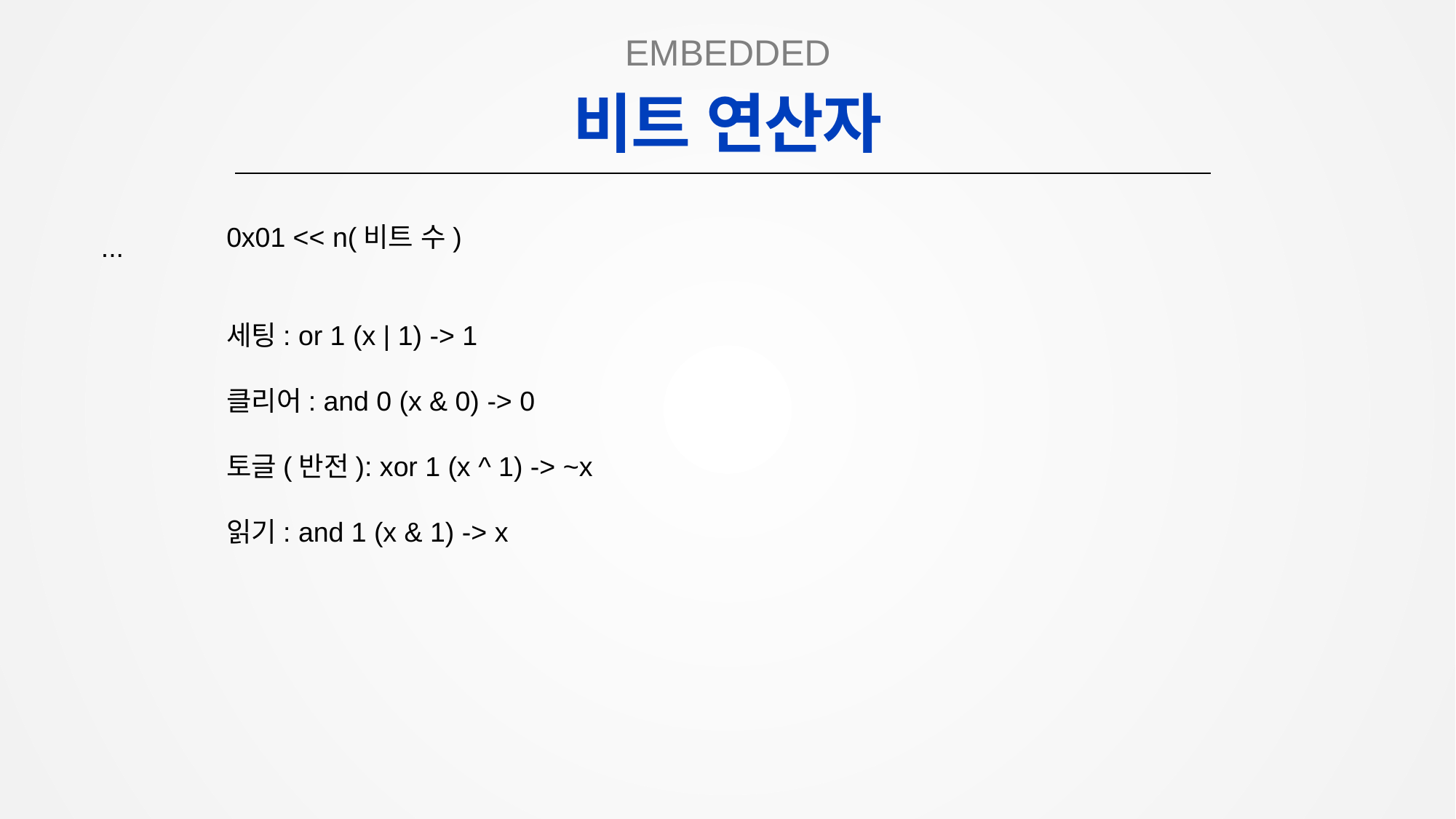

EMBEDDED
비트 연산자
0x01 << n(비트 수)

세팅: or 1 (x | 1) -> 1

클리어: and 0 (x & 0) -> 0

토글(반전): xor 1 (x ^ 1) -> ~x

읽기: and 1 (x & 1) -> x
...